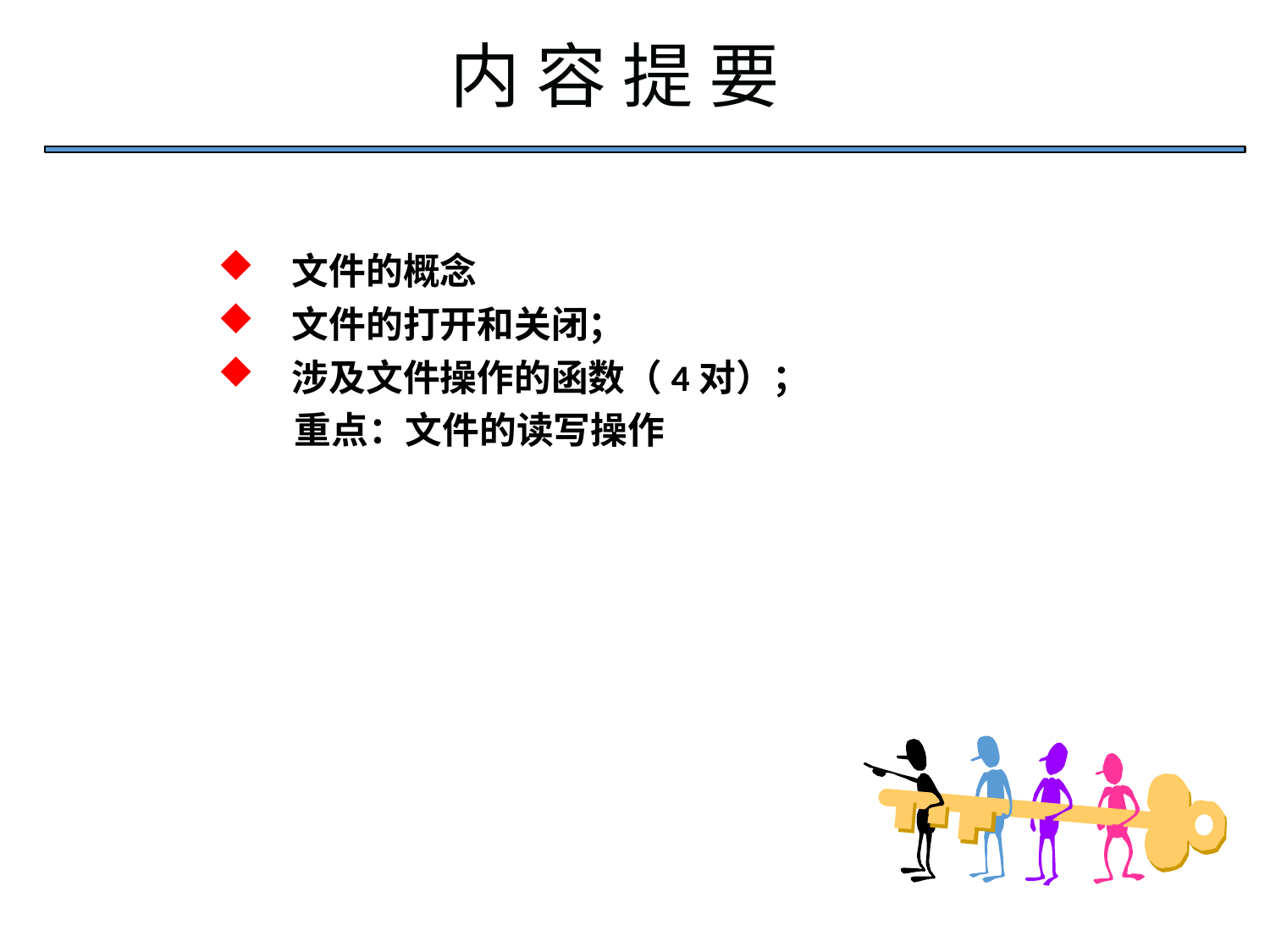

# 内 容 提 要

文件的概念
文件的打开和关闭；
涉及文件操作的函数（4对）；
        重点：文件的读写操作